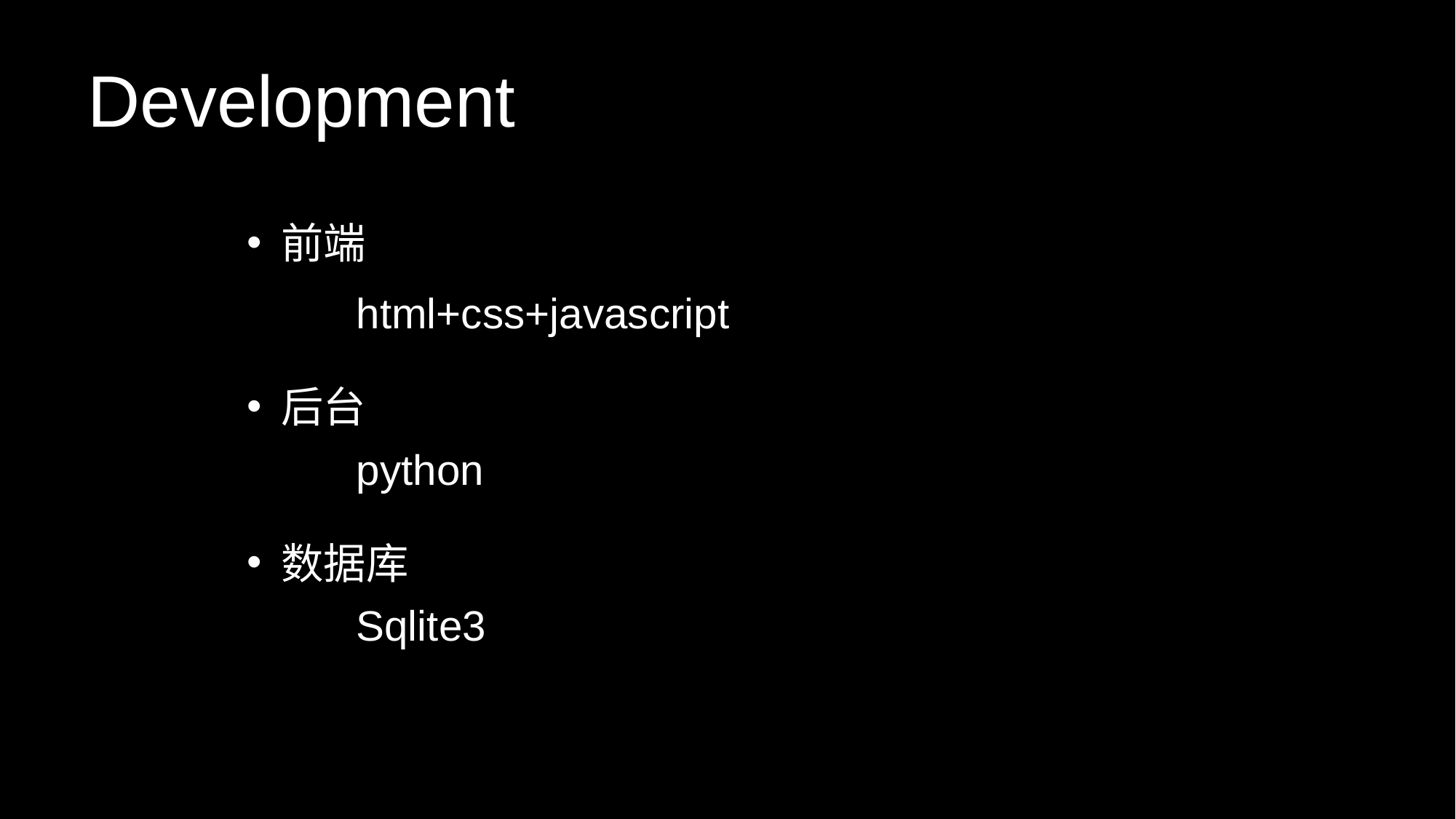

# Development
前端
	html+css+javascript
后台
	python
数据库
	Sqlite3